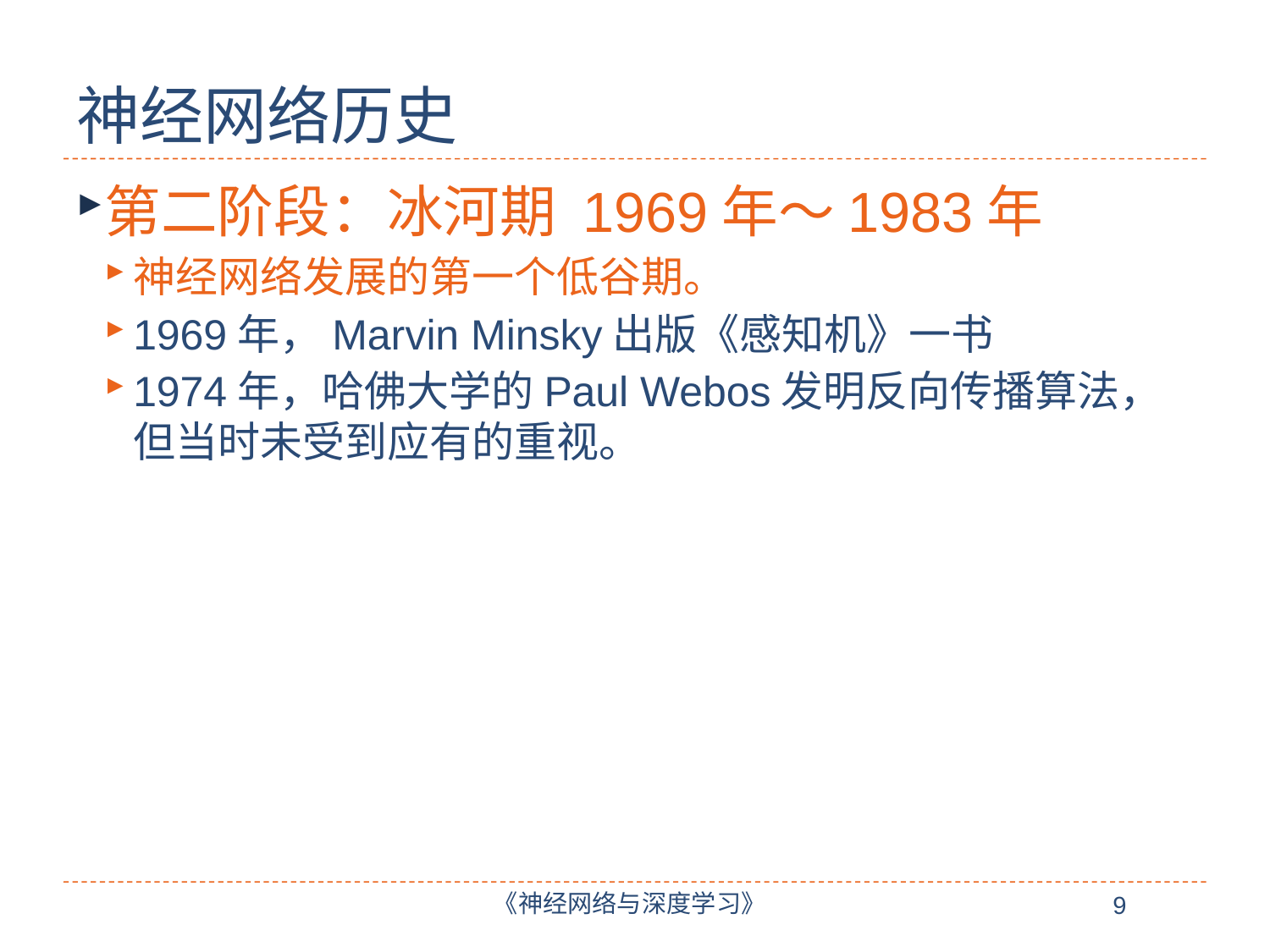

# 神经网络历史
第二阶段：冰河期 1969年～1983年
神经网络发展的第一个低谷期。
1969年，Marvin Minsky出版《感知机》一书
1974年，哈佛大学的Paul Webos发明反向传播算法，但当时未受到应有的重视。